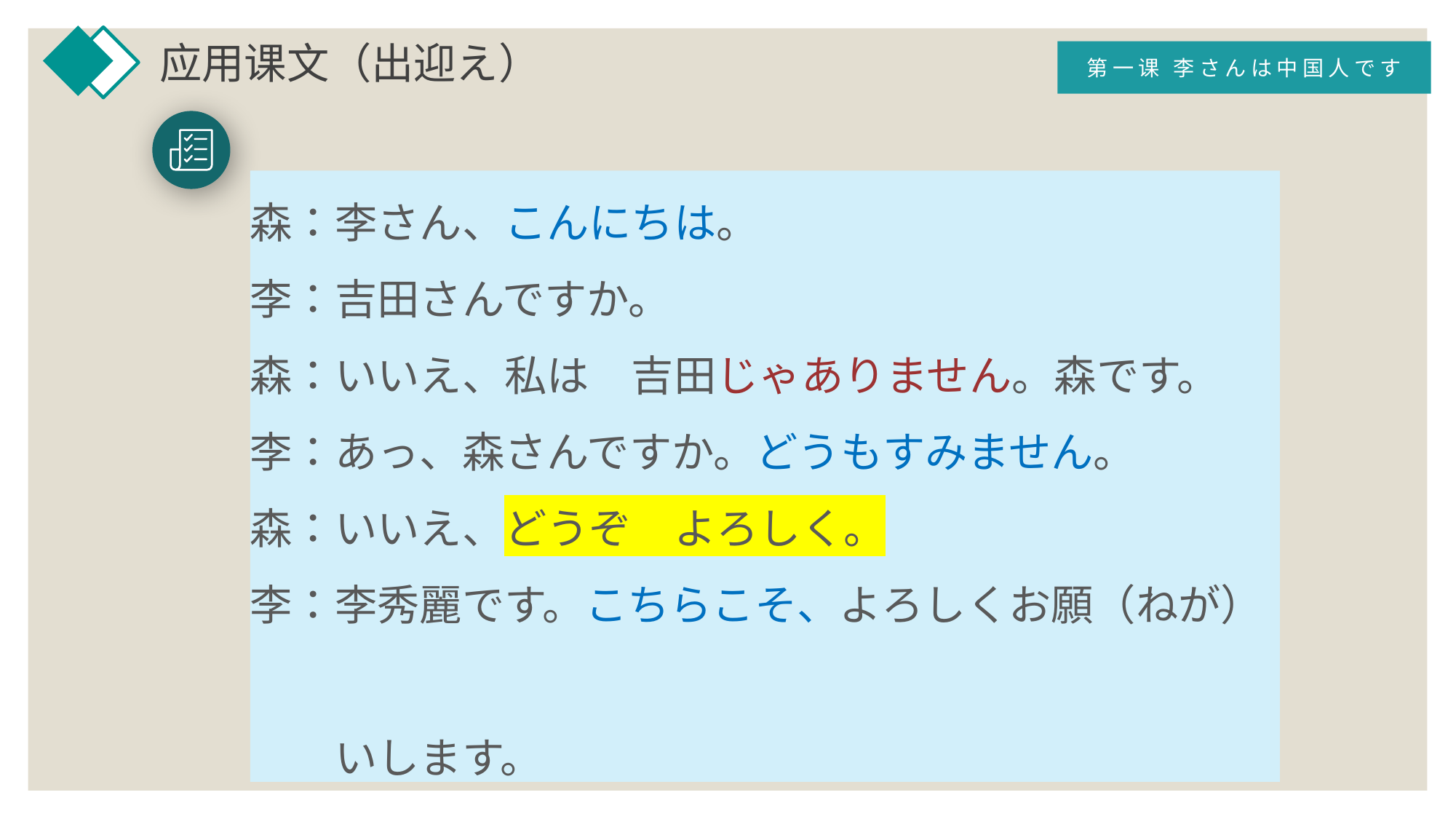

应用课文（出迎え）
第一课 李さんは中国人です

森：李さん、こんにちは。
李：吉田さんですか。
森：いいえ、私は　吉田じゃありません。森です。
李：あっ、森さんですか。どうもすみません。
森：いいえ、どうぞ　よろしく。
李：李秀麗です。こちらこそ、よろしくお願（ねが）
　　いします。